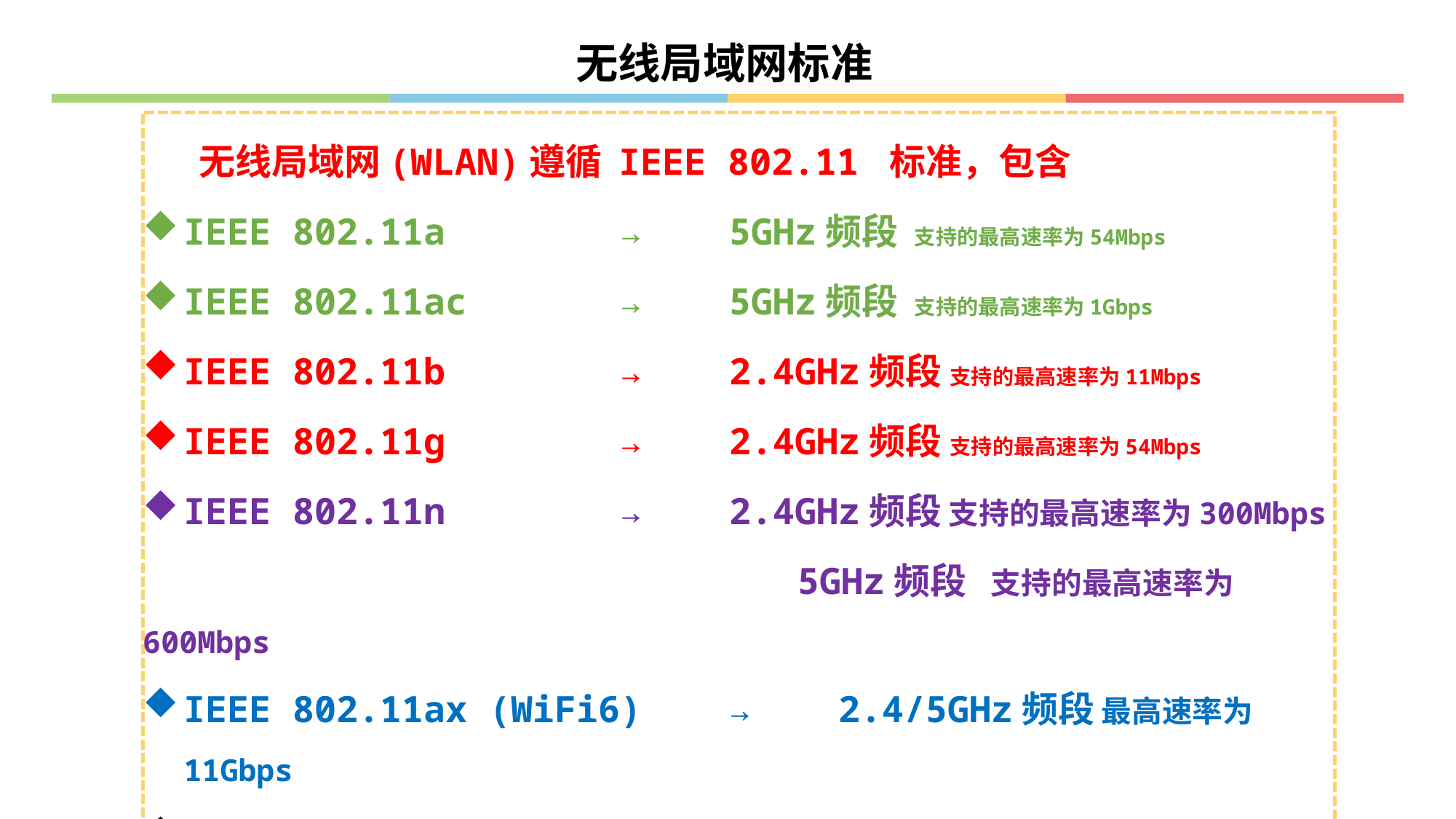

无线局域网标准
无线局域网(WLAN)遵循 IEEE 802.11 标准，包含
IEEE 802.11a      	→	5GHz频段  支持的最高速率为54Mbps
IEEE 802.11ac     	→	5GHz频段  支持的最高速率为1Gbps
IEEE 802.11b    	→	2.4GHz频段 支持的最高速率为11Mbps
IEEE 802.11g    	→	2.4GHz频段 支持的最高速率为54Mbps
IEEE 802.11n    	→ 	2.4GHz频段 支持的最高速率为300Mbps
                       		5GHz频段   支持的最高速率为600Mbps
IEEE 802.11ax (WiFi6)	→ 	2.4/5GHz频段 最高速率为11Gbps
无线应用协议WAP